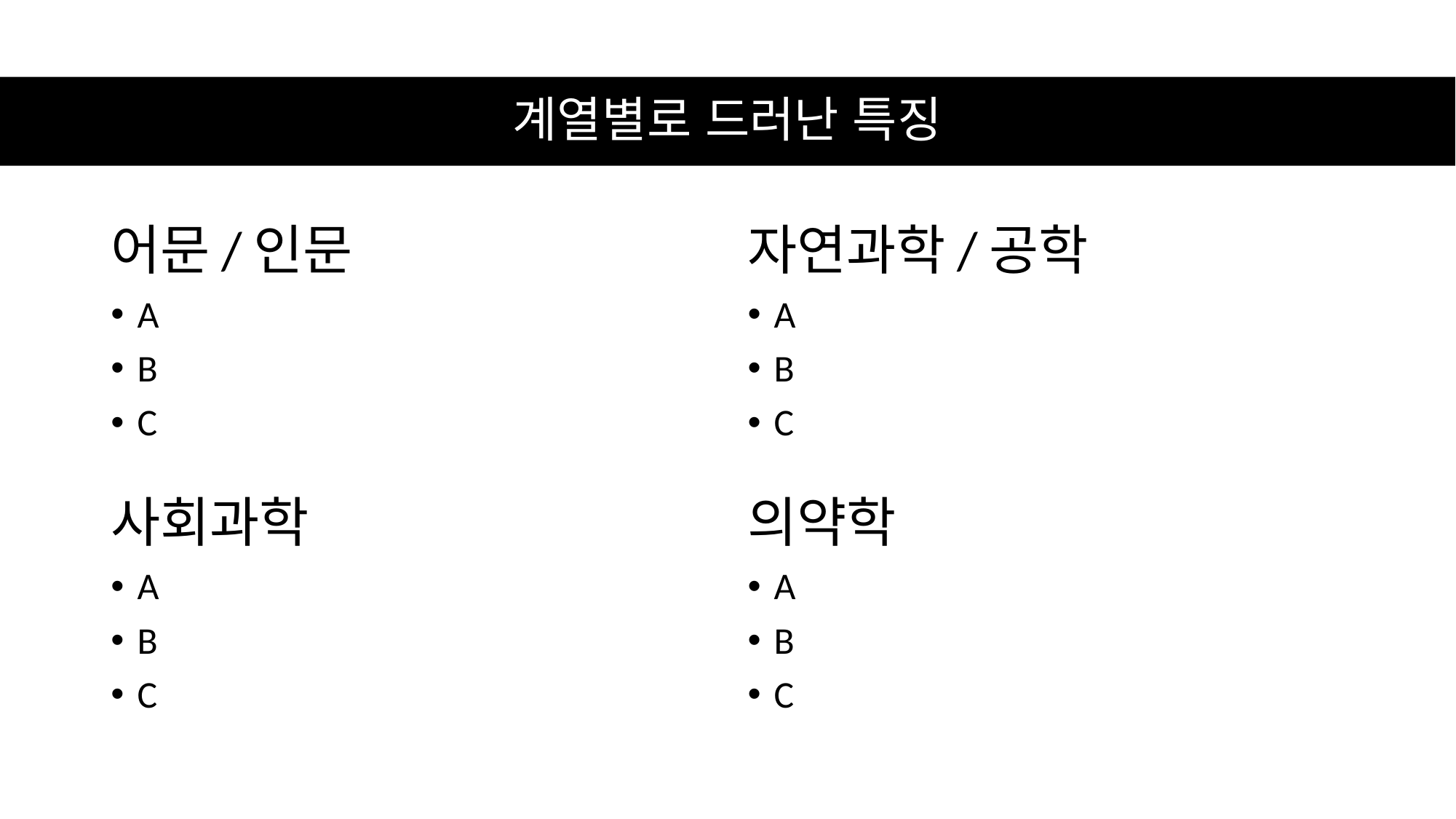

계열별로 드러난 특징
어문/인문
A
B
C
자연과학/공학
A
B
C
사회과학
A
B
C
의약학
A
B
C